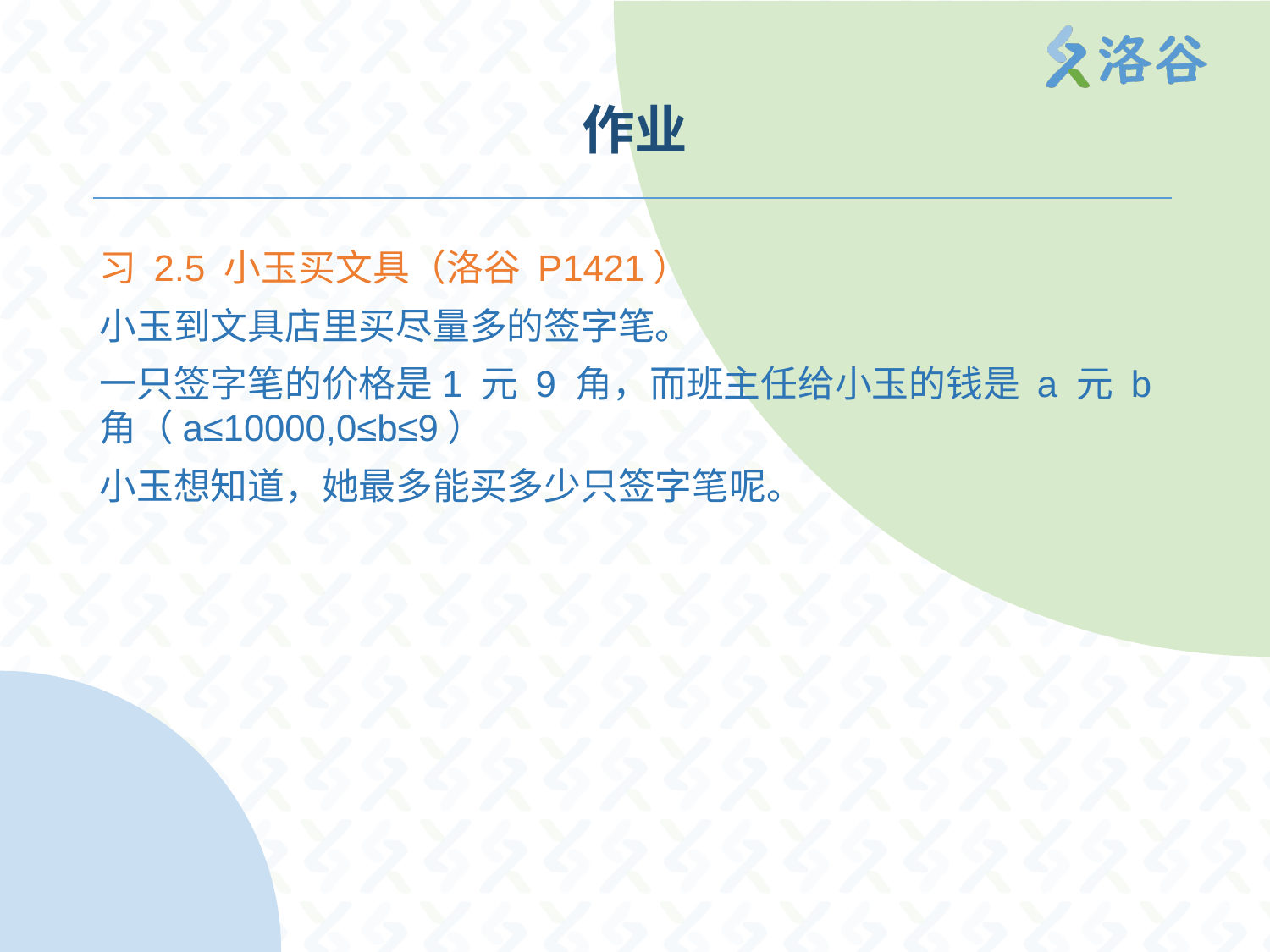

# 作业
习 2.5 小玉买文具（洛谷 P1421）
小玉到文具店里买尽量多的签字笔。
一只签字笔的价格是1 元 9 角，而班主任给小玉的钱是 a 元 b 角（a≤10000,0≤b≤9）
小玉想知道，她最多能买多少只签字笔呢。